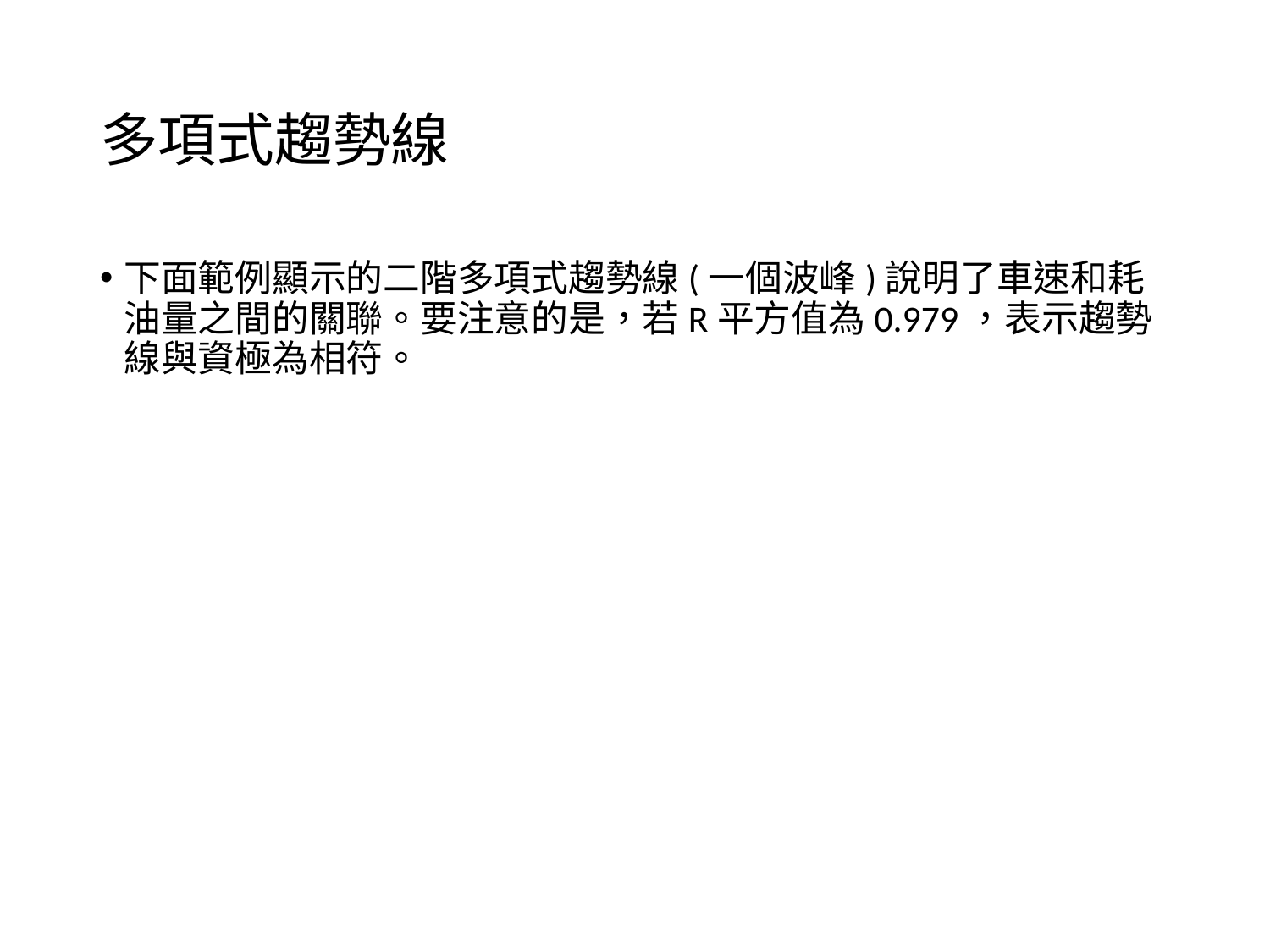

# 多項式趨勢線
下面範例顯示的二階多項式趨勢線(一個波峰)說明了車速和耗油量之間的關聯。要注意的是，若R平方值為0.979，表示趨勢線與資極為相符。